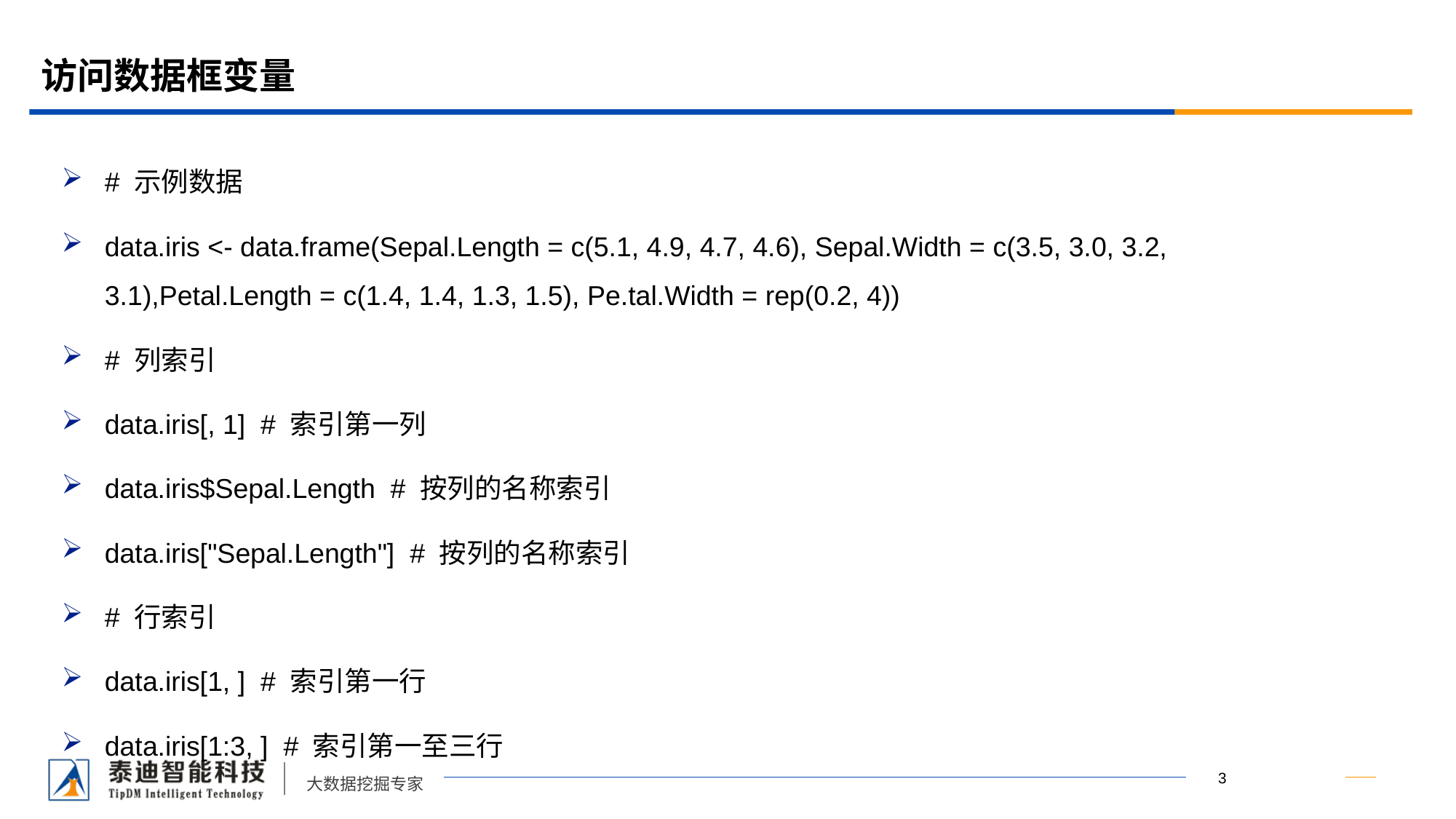

# 访问数据框变量
# 示例数据
data.iris <- data.frame(Sepal.Length = c(5.1, 4.9, 4.7, 4.6), Sepal.Width = c(3.5, 3.0, 3.2, 3.1),Petal.Length = c(1.4, 1.4, 1.3, 1.5), Pe.tal.Width = rep(0.2, 4))
# 列索引
data.iris[, 1]  # 索引第一列
data.iris$Sepal.Length  # 按列的名称索引
data.iris["Sepal.Length"]  # 按列的名称索引
# 行索引
data.iris[1, ]  # 索引第一行
data.iris[1:3, ]  # 索引第一至三行